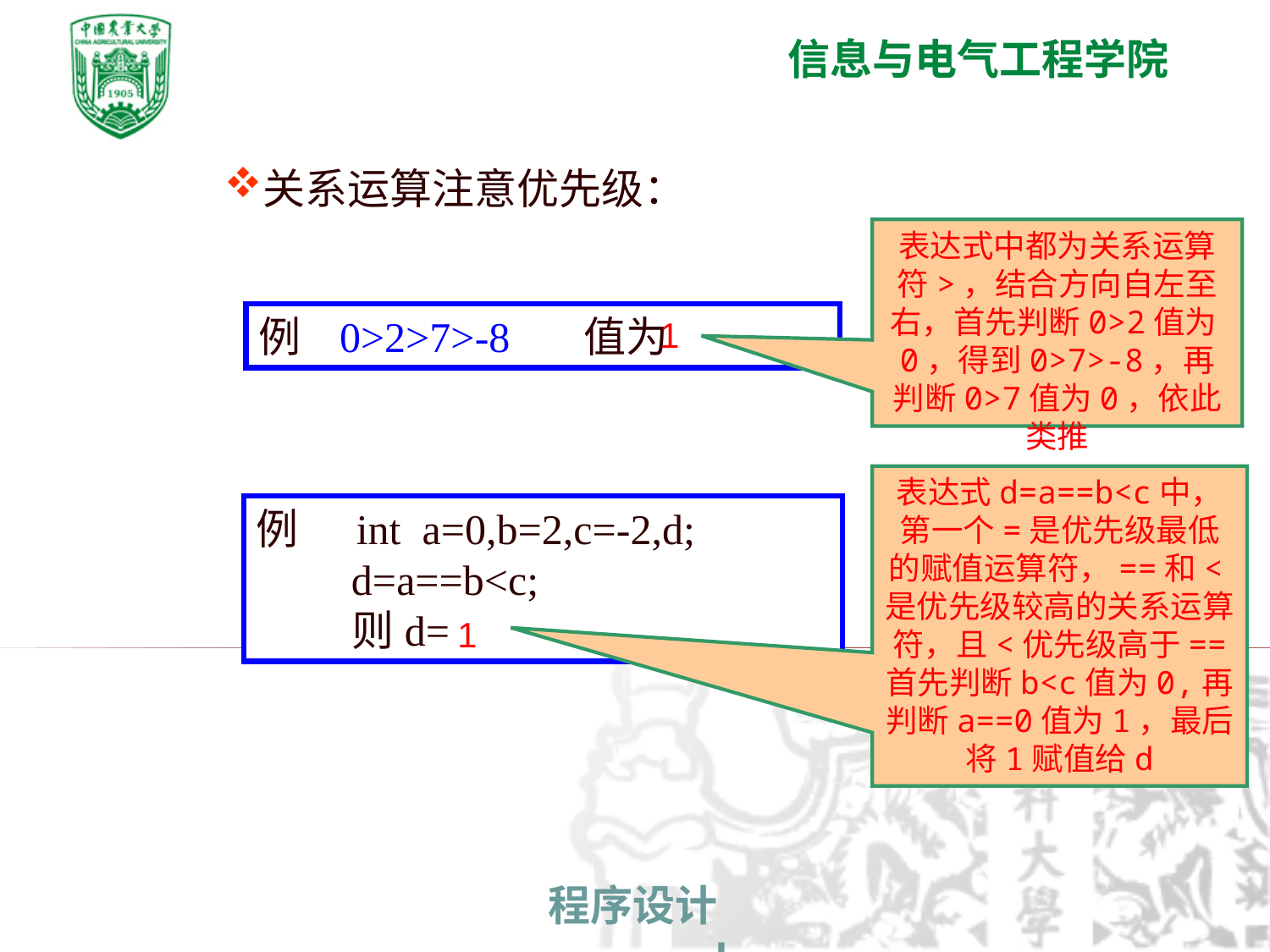

关系运算注意优先级：
表达式中都为关系运算符>，结合方向自左至右，首先判断0>2值为0，得到0>7>-8，再判断0>7值为0，依此类推
例   0>2>7>-8      值为
1
表达式d=a==b<c中，第一个=是优先级最低的赋值运算符，==和<是优先级较高的关系运算符，且<优先级高于==
首先判断b<c值为0,再判断a==0值为1，最后将1赋值给d

例     int  a=0,b=2,c=-2,d;
         d=a==b<c;
         则d=
1